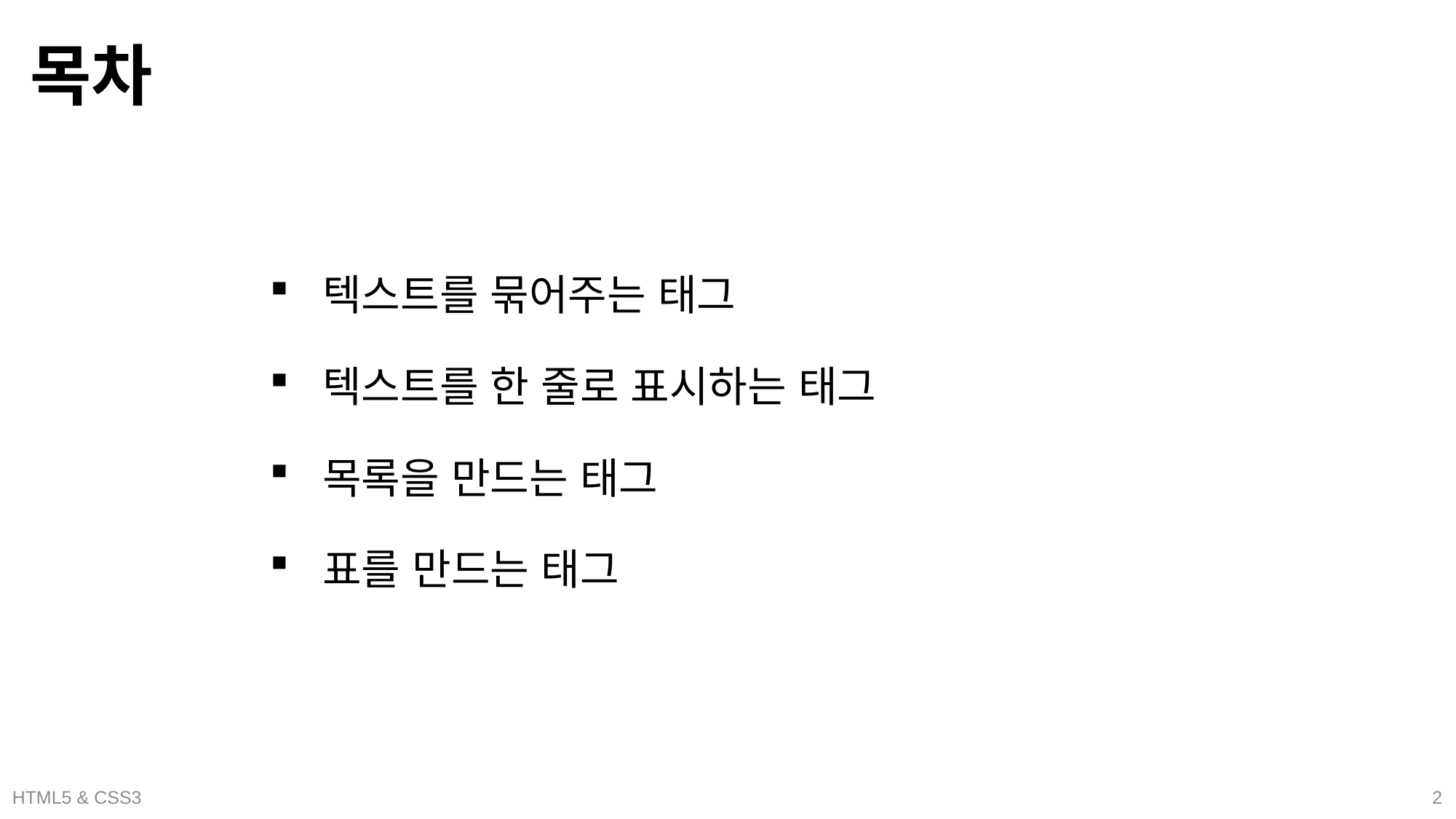

# 목차
텍스트를 묶어주는 태그
텍스트를 한 줄로 표시하는 태그
목록을 만드는 태그
표를 만드는 태그
HTML5 & CSS3
2